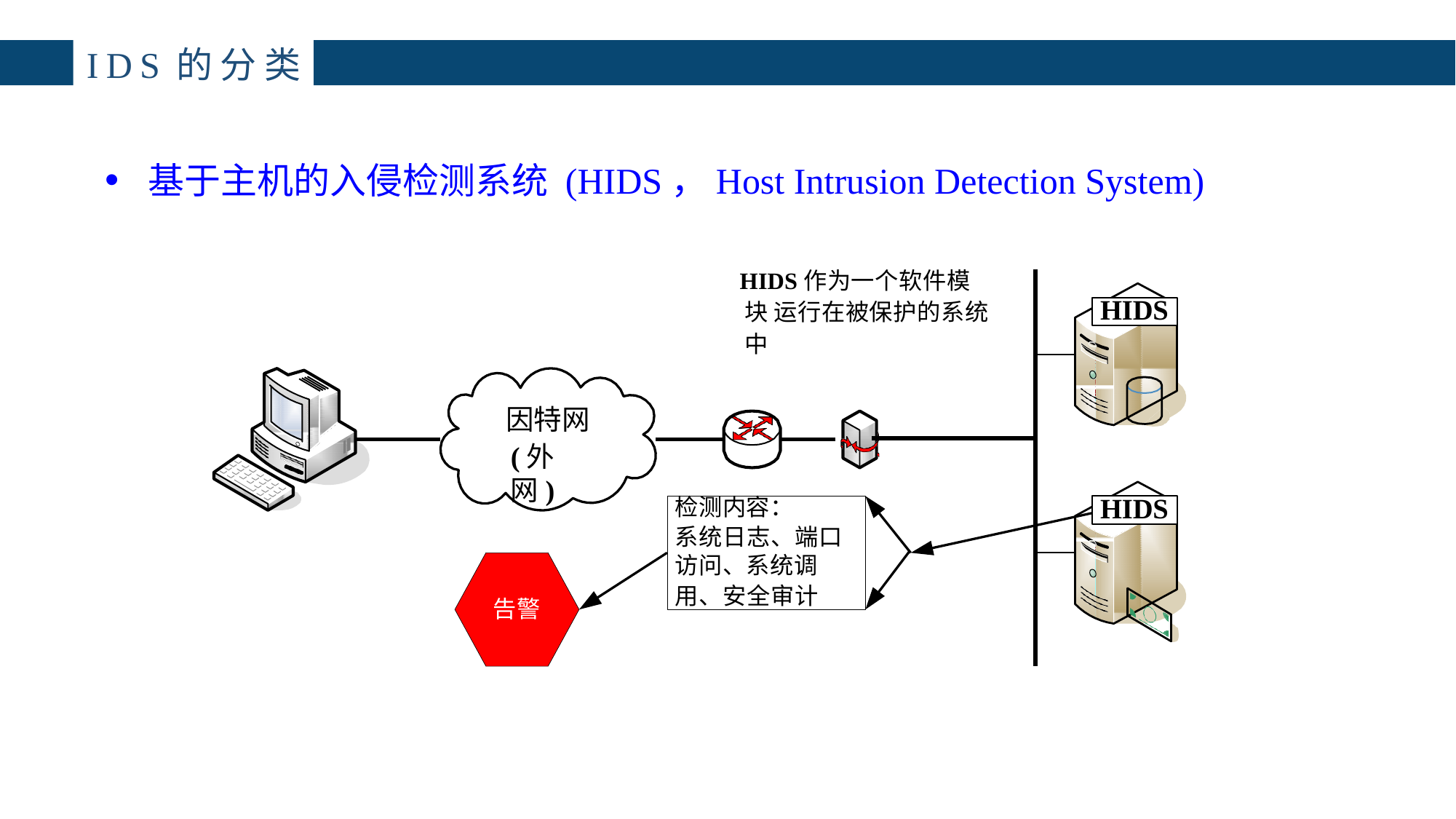

# IDS的分类
基于主机的入侵检测系统 (HIDS，Host Intrusion Detection System)
HIDS作为一个软件模块 运行在被保护的系统中

HIDS

因特网
(外网)

检测内容：
系统日志、端口 访问、系统调
用、安全审计

HIDS

告警